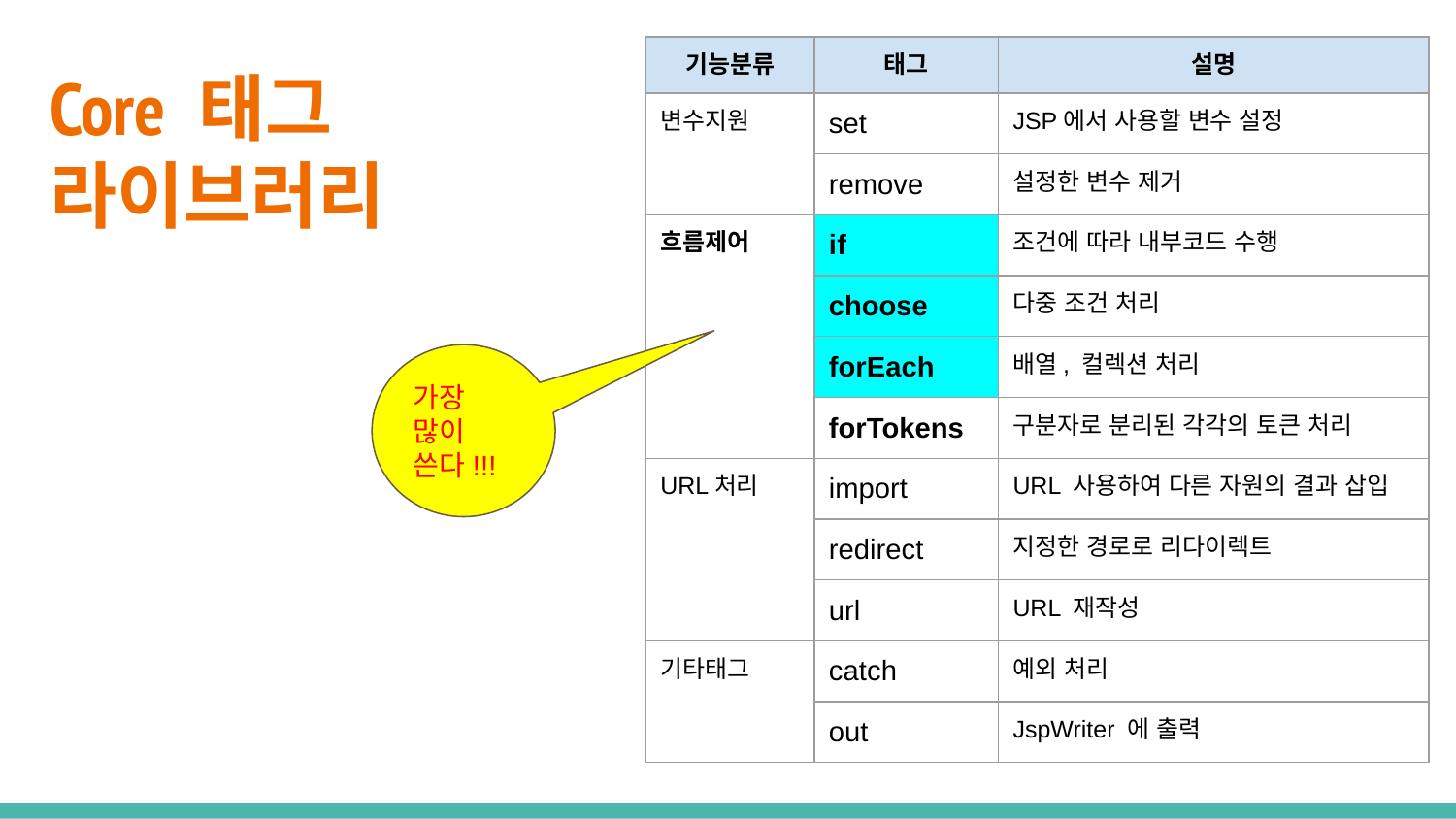

| 기능분류 | 태그 | 설명 |
| --- | --- | --- |
| 변수지원 | set | JSP에서 사용할 변수 설정 |
|  | remove | 설정한 변수 제거 |
| 흐름제어 | if | 조건에 따라 내부코드 수행 |
|  | choose | 다중 조건 처리 |
|  | forEach | 배열, 컬렉션 처리 |
|  | forTokens | 구분자로 분리된 각각의 토큰 처리 |
| URL처리 | import | URL 사용하여 다른 자원의 결과 삽입 |
|  | redirect | 지정한 경로로 리다이렉트 |
|  | url | URL 재작성 |
| 기타태그 | catch | 예외 처리 |
|  | out | JspWriter 에 출력 |
# Core 태그 라이브러리
가장 많이 쓴다!!!